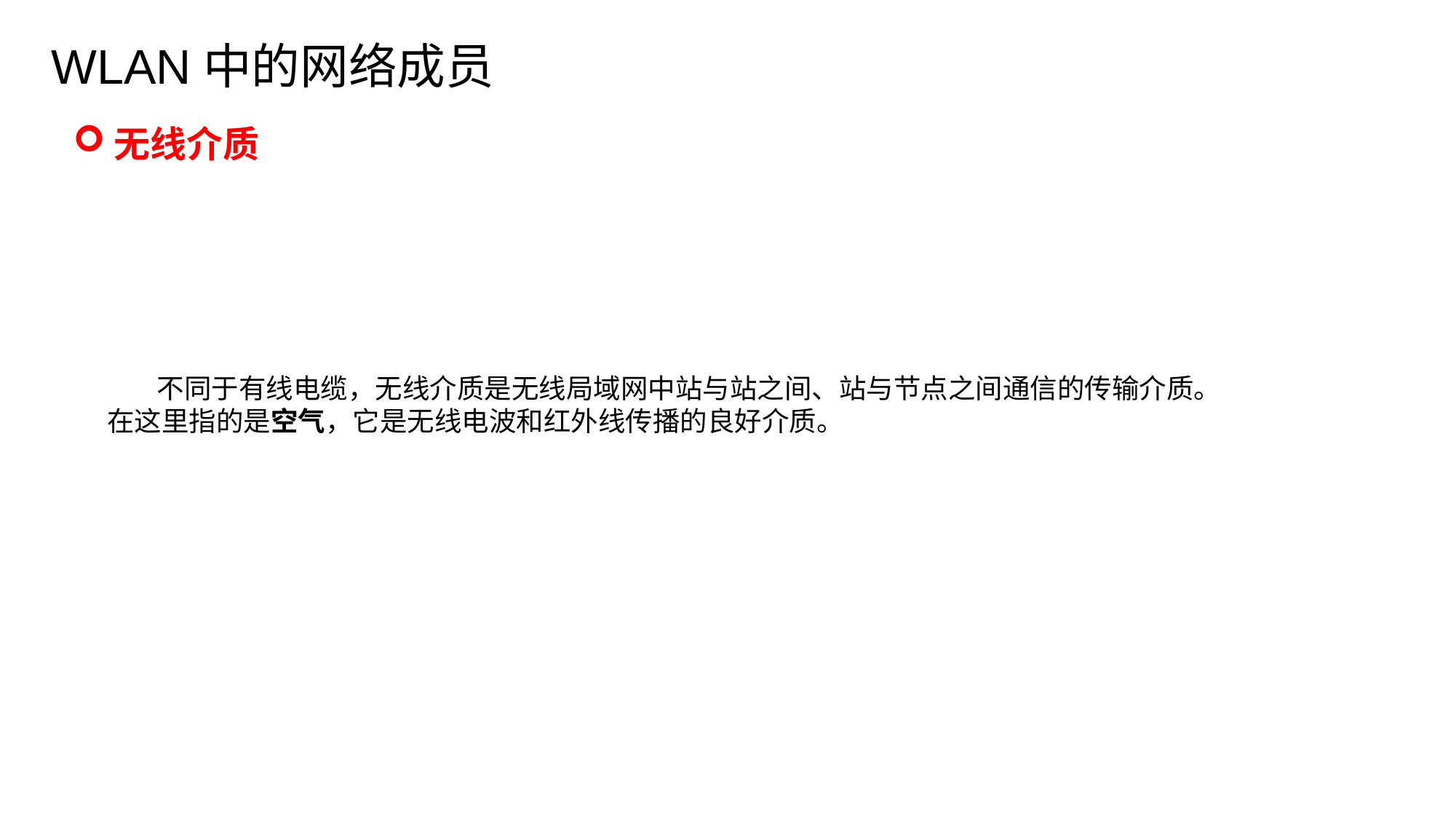

WLAN中的网络成员
无线介质
       不同于有线电缆，无线介质是无线局域网中站与站之间、站与节点之间通信的传输介质。在这里指的是空气，它是无线电波和红外线传播的良好介质。